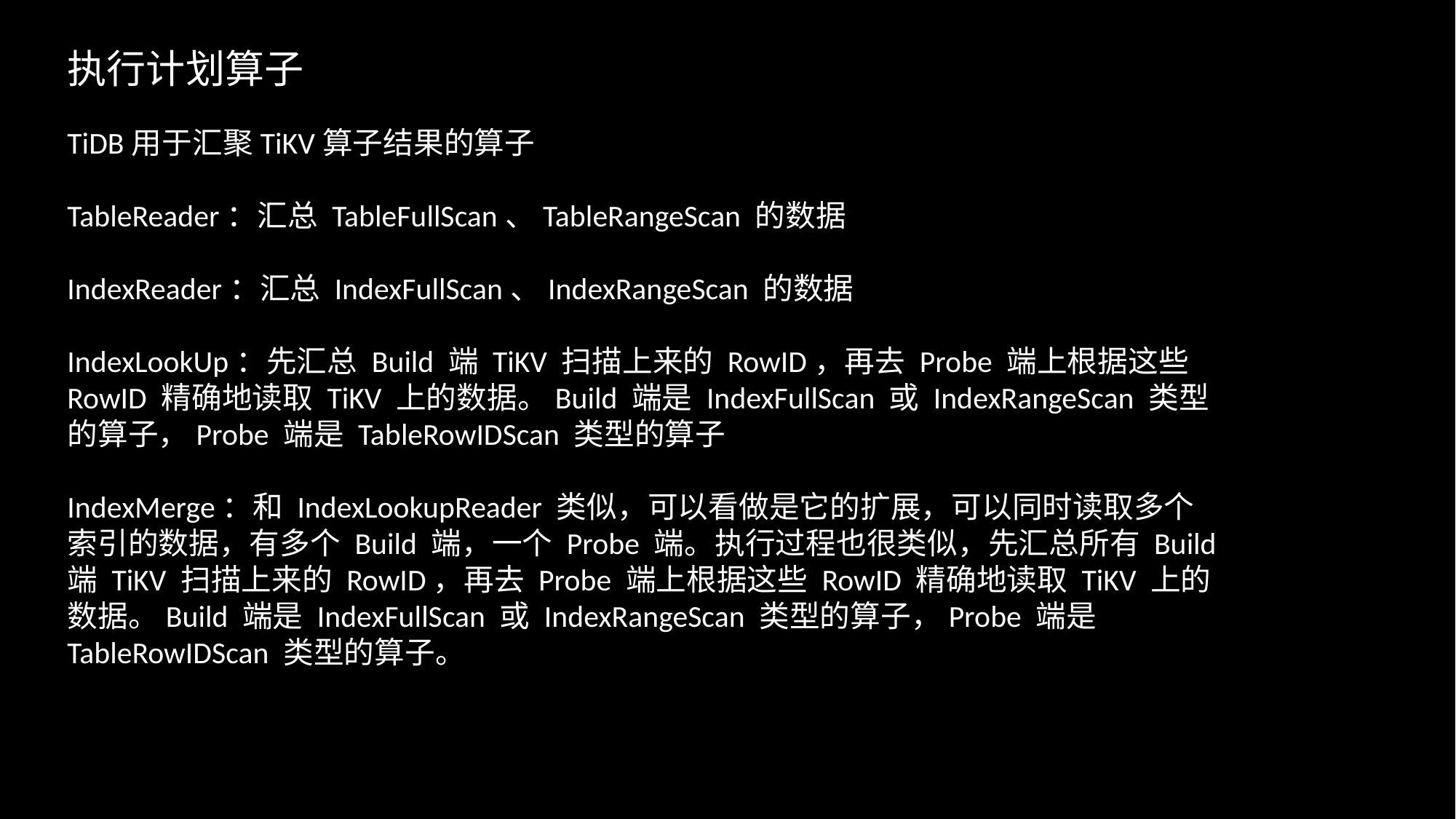

执行计划算子
TiDB用于汇聚TiKV算子结果的算子

TableReader：汇总 TableFullScan、TableRangeScan 的数据

IndexReader：汇总 IndexFullScan、IndexRangeScan 的数据

IndexLookUp：先汇总 Build 端 TiKV 扫描上来的 RowID，再去 Probe 端上根据这些 RowID 精确地读取 TiKV 上的数据。Build 端是 IndexFullScan 或 IndexRangeScan 类型的算子，Probe 端是 TableRowIDScan 类型的算子

IndexMerge：和 IndexLookupReader 类似，可以看做是它的扩展，可以同时读取多个索引的数据，有多个 Build 端，一个 Probe 端。执行过程也很类似，先汇总所有 Build 端 TiKV 扫描上来的 RowID，再去 Probe 端上根据这些 RowID 精确地读取 TiKV 上的数据。Build 端是 IndexFullScan 或 IndexRangeScan 类型的算子，Probe 端是 TableRowIDScan 类型的算子。